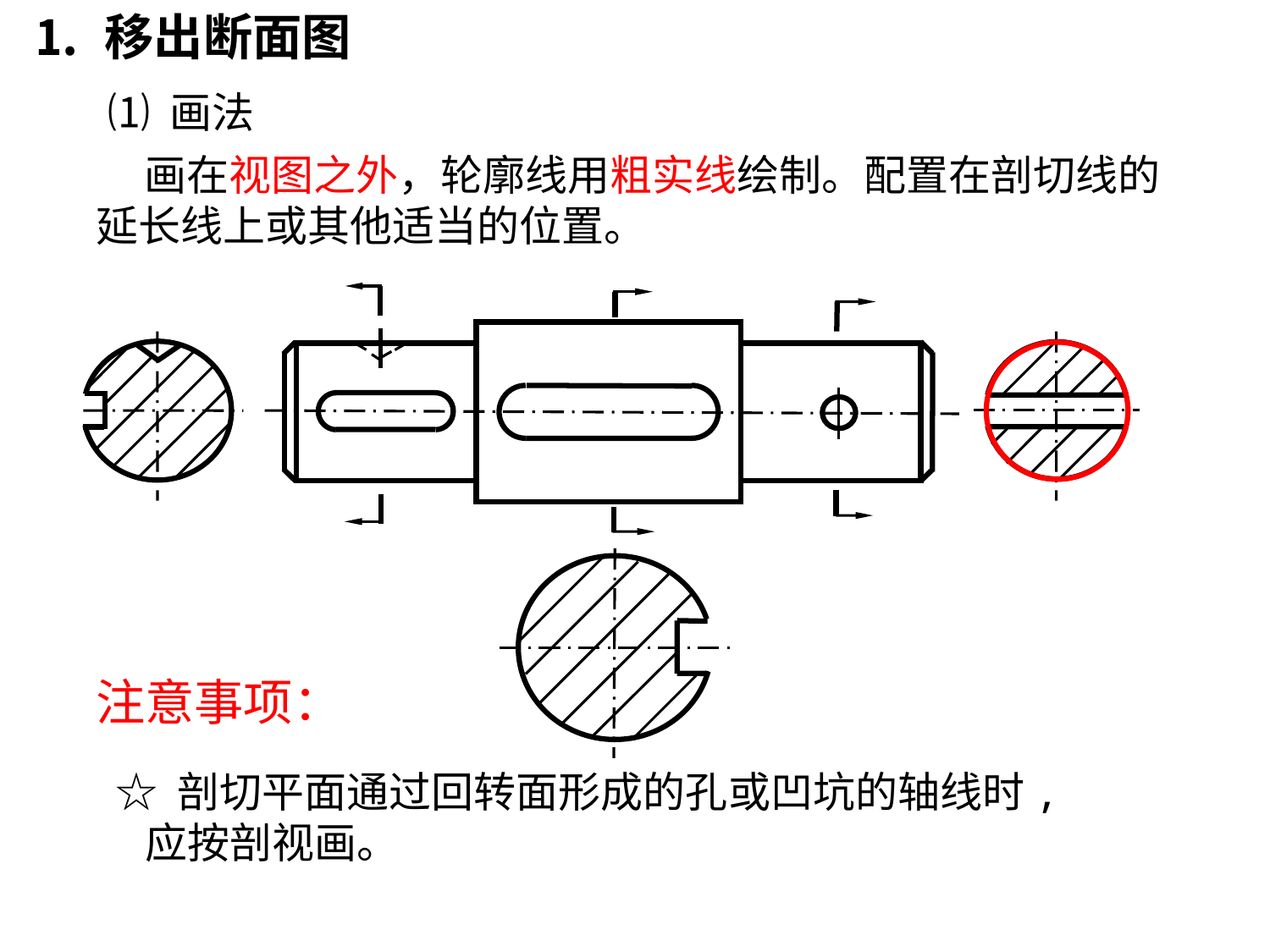

⒈ 移出断面图
⑴ 画法
    画在视图之外，轮廓线用粗实线绘制。配置在剖切线的延长线上或其他适当的位置。

注意事项：
☆ 剖切平面通过回转面形成的孔或凹坑的轴线时,
  应按剖视画。